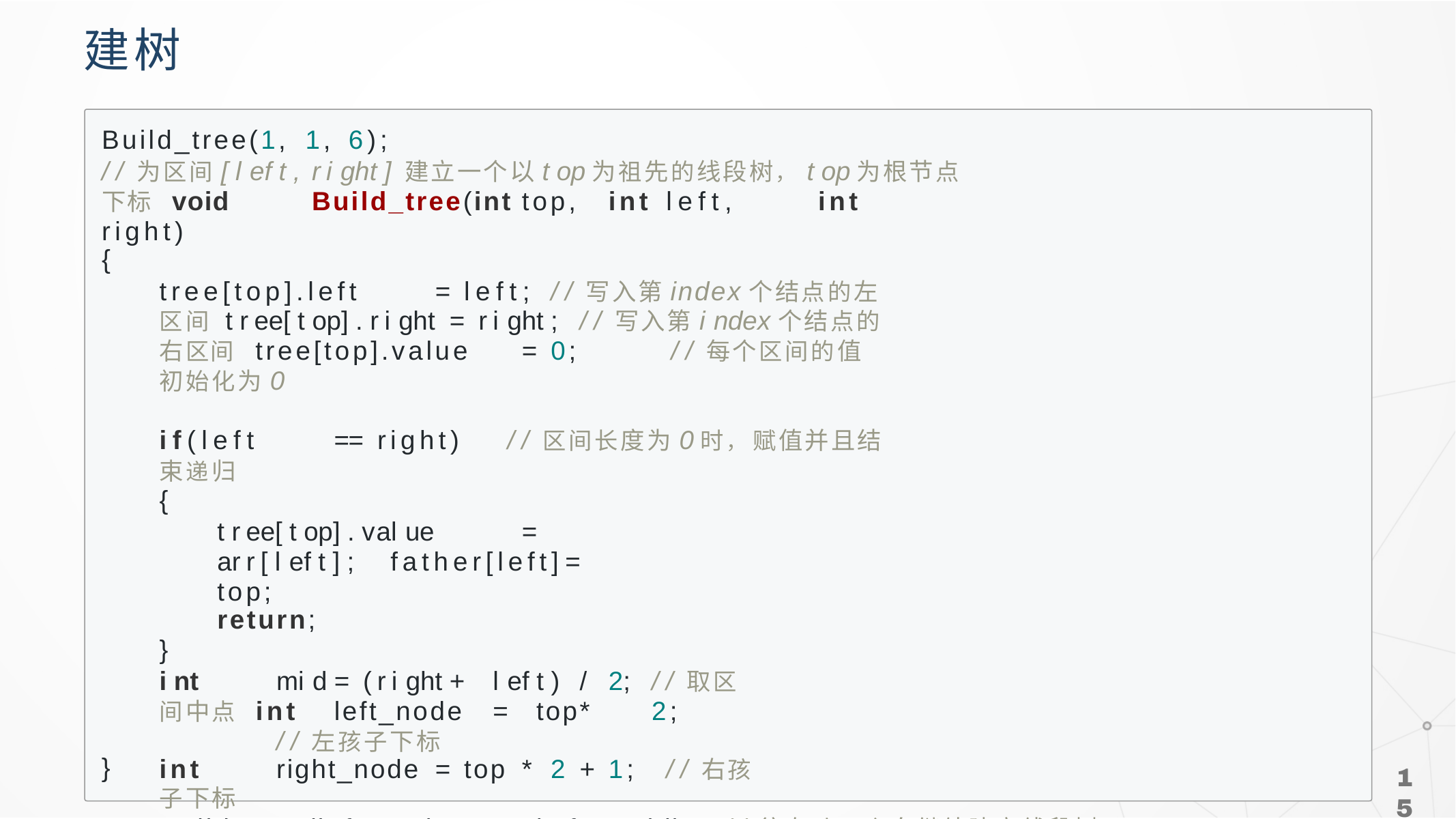

# 建树

Build_tree(1,	1,	6);
//为区间[left,	right]建立一个以top为祖先的线段树，top为根节点下标  void	Build_tree(int	top,	int	left,	int	right)
{
tree[top].left	=	left;	//写入第index个结点的左区间 tree[top].right	=	right;	//写入第index个结点的右区间  tree[top].value		=	0;	//每个区间的值初始化为0

if(left	==	right)	//区间长度为0时，赋值并且结束递归
{
tree[top].value	=	arr[left];  father[left]	=	top;
return;
}
int	mid	=	(right	+	left)	/	2;	//取区间中点  int	left_node	=	top	*		2;	//左孩子下标
int	right_node	=	top	*	2	+	1;	//右孩子下标
Build_tree(left_node,	left,		mid);	//往左孩子方向继续建立线段树 Build_tree(right_node,	mid	+	1,	right);	//往右孩子方向继续建立线段树
//更新结点值为左右孩子的和
tree[top].value	=	tree[left_node].value	+	tree[right_node].value;
}
15